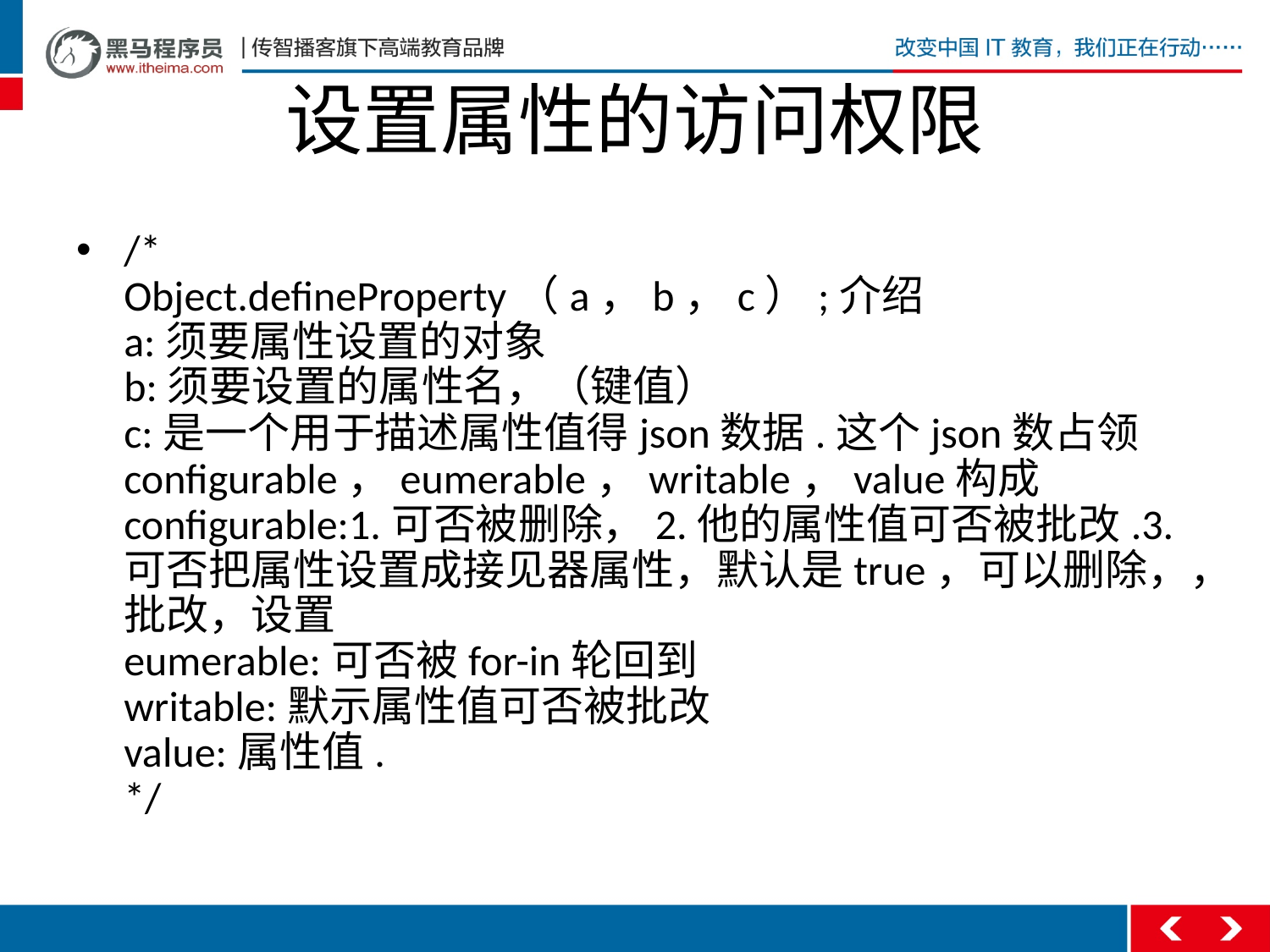

# 设置属性的访问权限
/*
Object.defineProperty（a，b，c）;介绍
a:须要属性设置的对象
b:须要设置的属性名，（键值）
c:是一个用于描述属性值得json数据.这个json数占领configurable，eumerable，writable，value构成
configurable:1.可否被删除，2.他的属性值可否被批改.3.可否把属性设置成接见器属性，默认是true，可以删除，，批改，设置
eumerable:可否被for-in轮回到
writable:默示属性值可否被批改
value:属性值.
*/